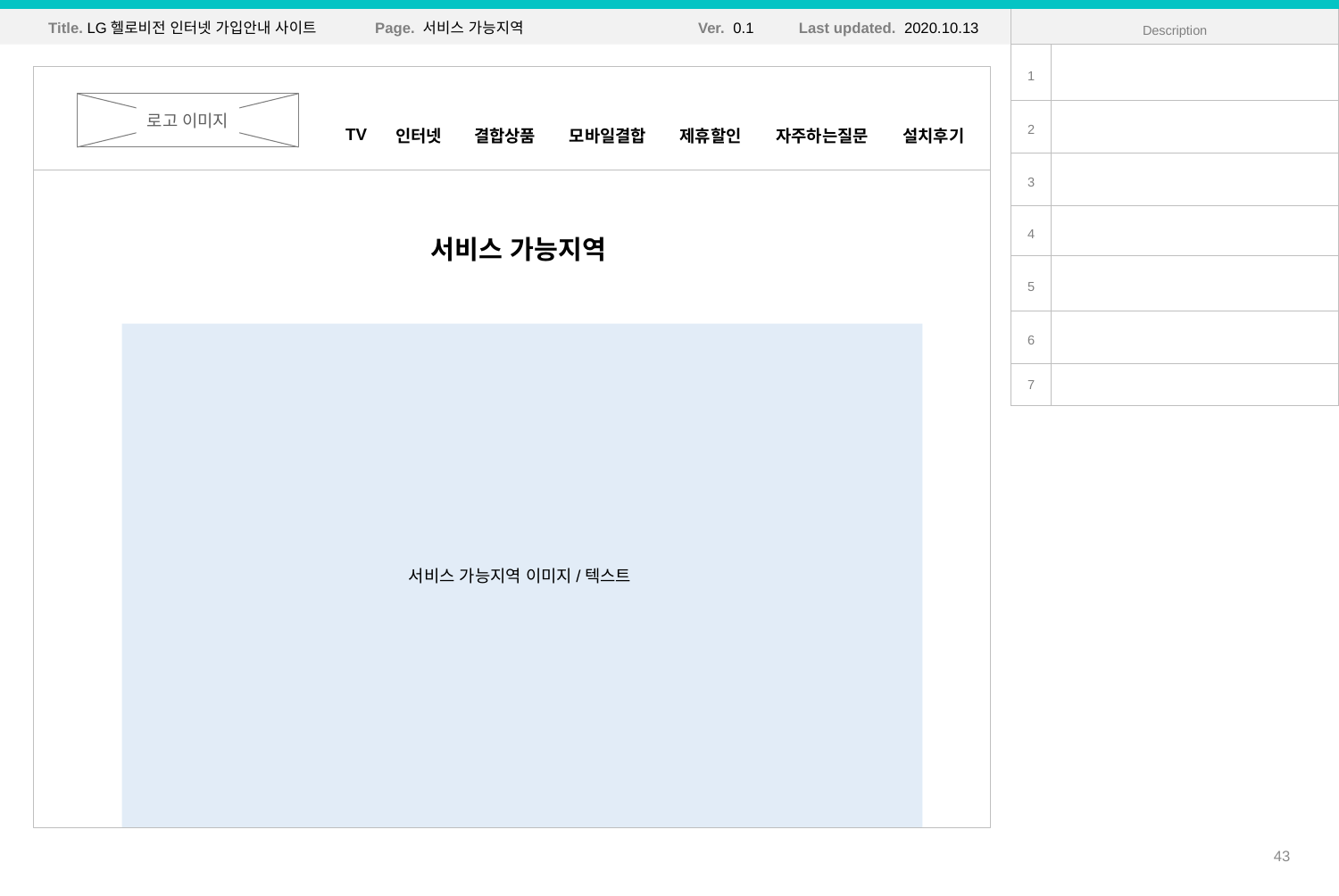

Title. LG헬로비전 인터넷 가입안내 사이트
Page. 서비스 가능지역
Ver.  0.1
Last updated.  2020.10.13

| Description |  |
| --- | --- |
| 1 |  |
| 2 |  |
| 3 |  |
| 4 |  |
| 5 |  |
| 6 |  |
| 7 |  |

로고 이미지
TV
인터넷
결합상품
모바일결합
제휴할인
자주하는질문
설치후기

서비스 가능지역
서비스 가능지역 이미지/텍스트
43